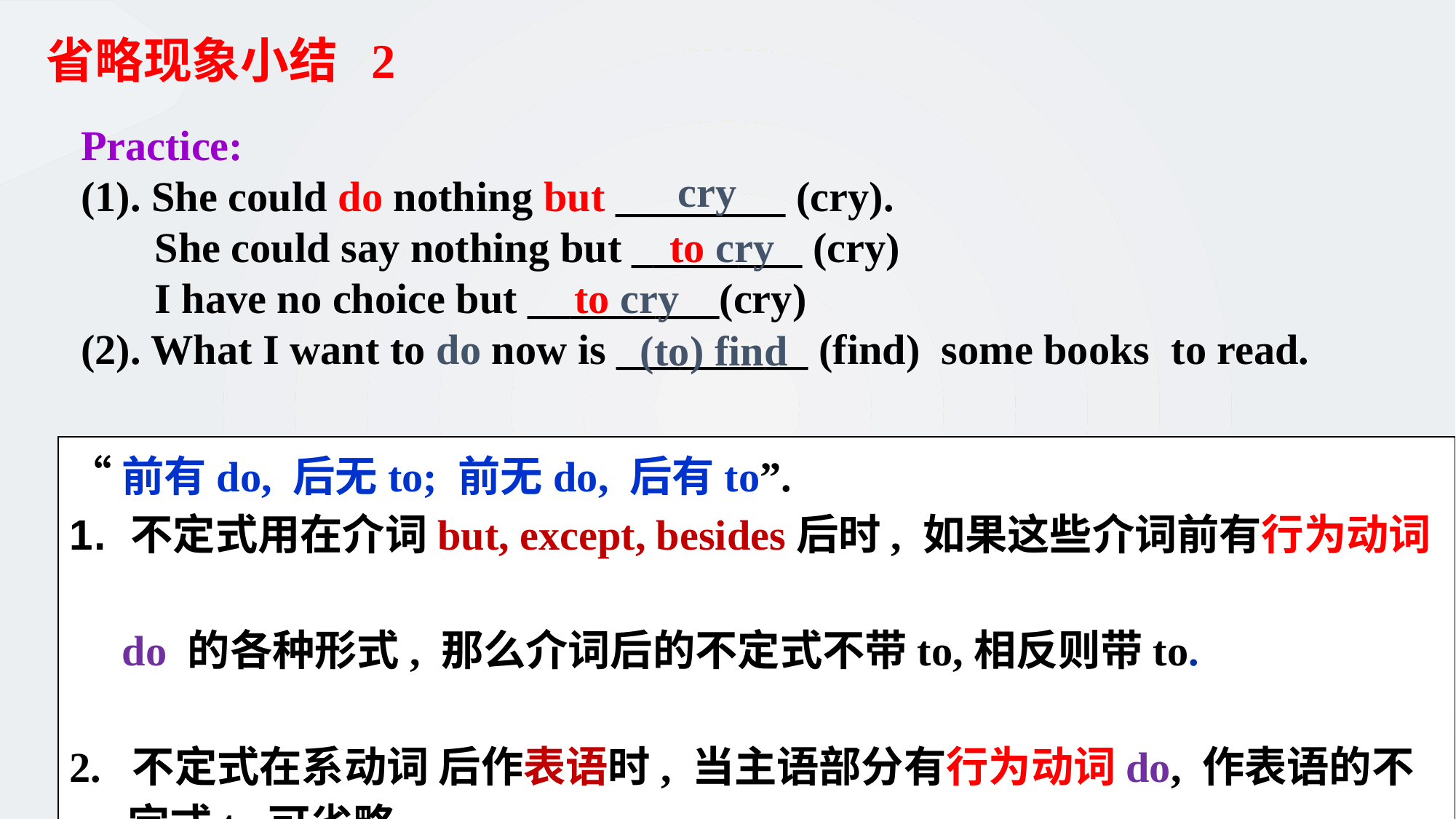

省略现象小结  2
Practice:
(1). She could do nothing but ________ (cry).
       She could say nothing but ________ (cry)
       I have no choice but _________(cry)
(2). What I want to do now is _________ (find)  some books  to read.
cry
to cry
to cry
(to) find
“前有do, 后无to; 前无do, 后有to”.
不定式用在介词but, except, besides后时, 如果这些介词前有行为动词
     do 的各种形式, 那么介词后的不定式不带to,相反则带to.

2.  不定式在系动词 后作表语时, 当主语部分有行为动词do, 作表语的不
     定式to可省略。